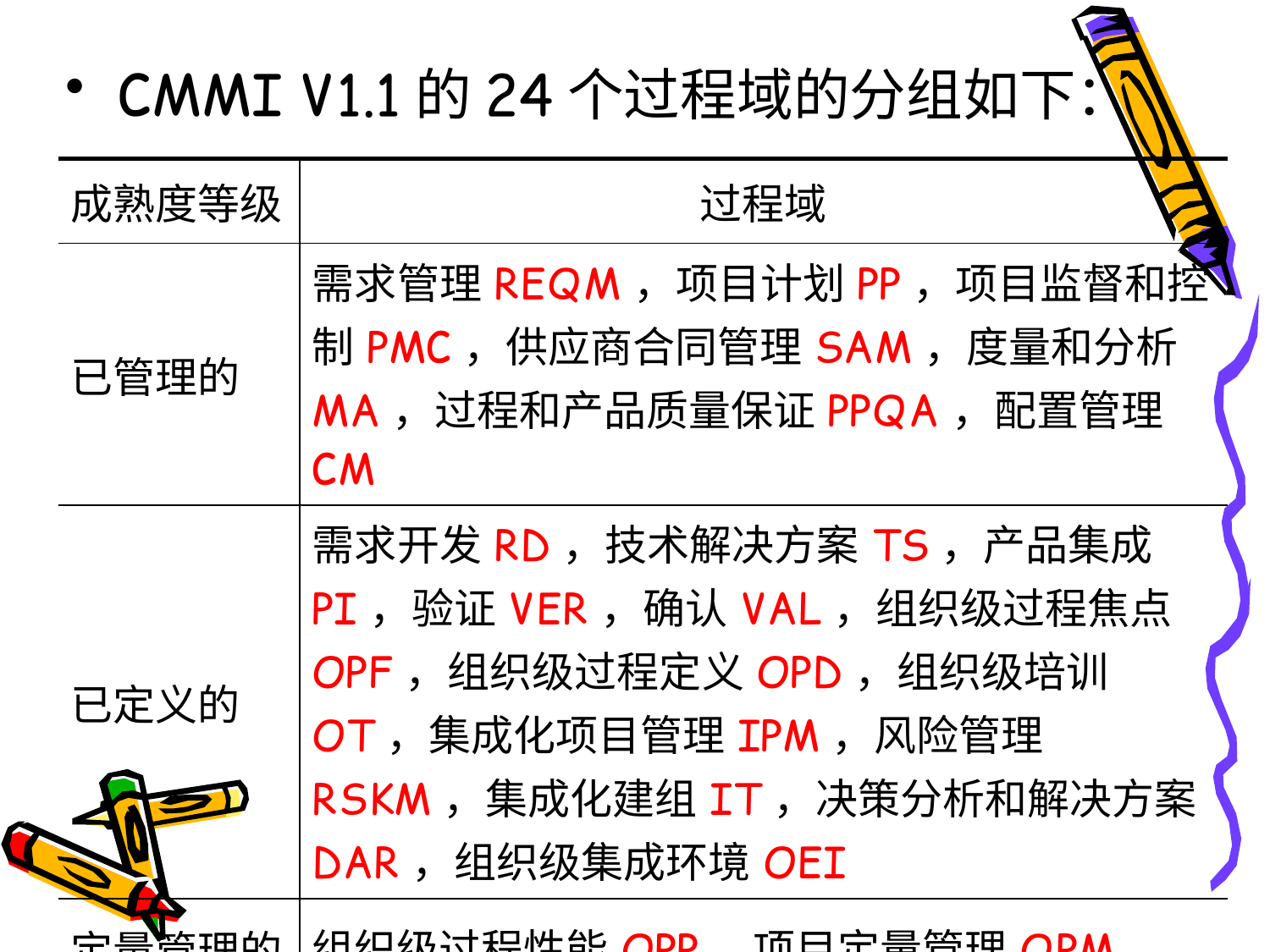

CMMI V1.1的24个过程域的分组如下：
| 成熟度等级 | 过程域 |
| --- | --- |
| 已管理的 | 需求管理REQM，项目计划PP，项目监督和控制PMC，供应商合同管理SAM，度量和分析MA，过程和产品质量保证PPQA，配置管理CM |
| 已定义的 | 需求开发RD，技术解决方案TS，产品集成PI，验证VER，确认VAL，组织级过程焦点OPF，组织级过程定义OPD，组织级培训OT，集成化项目管理IPM，风险管理RSKM，集成化建组IT，决策分析和解决方案DAR，组织级集成环境OEI |
| 定量管理的 | 组织级过程性能OPP，项目定量管理QPM |
| 优化的 | 组织级改革和实施OID，因果分析和解决方案CAR |